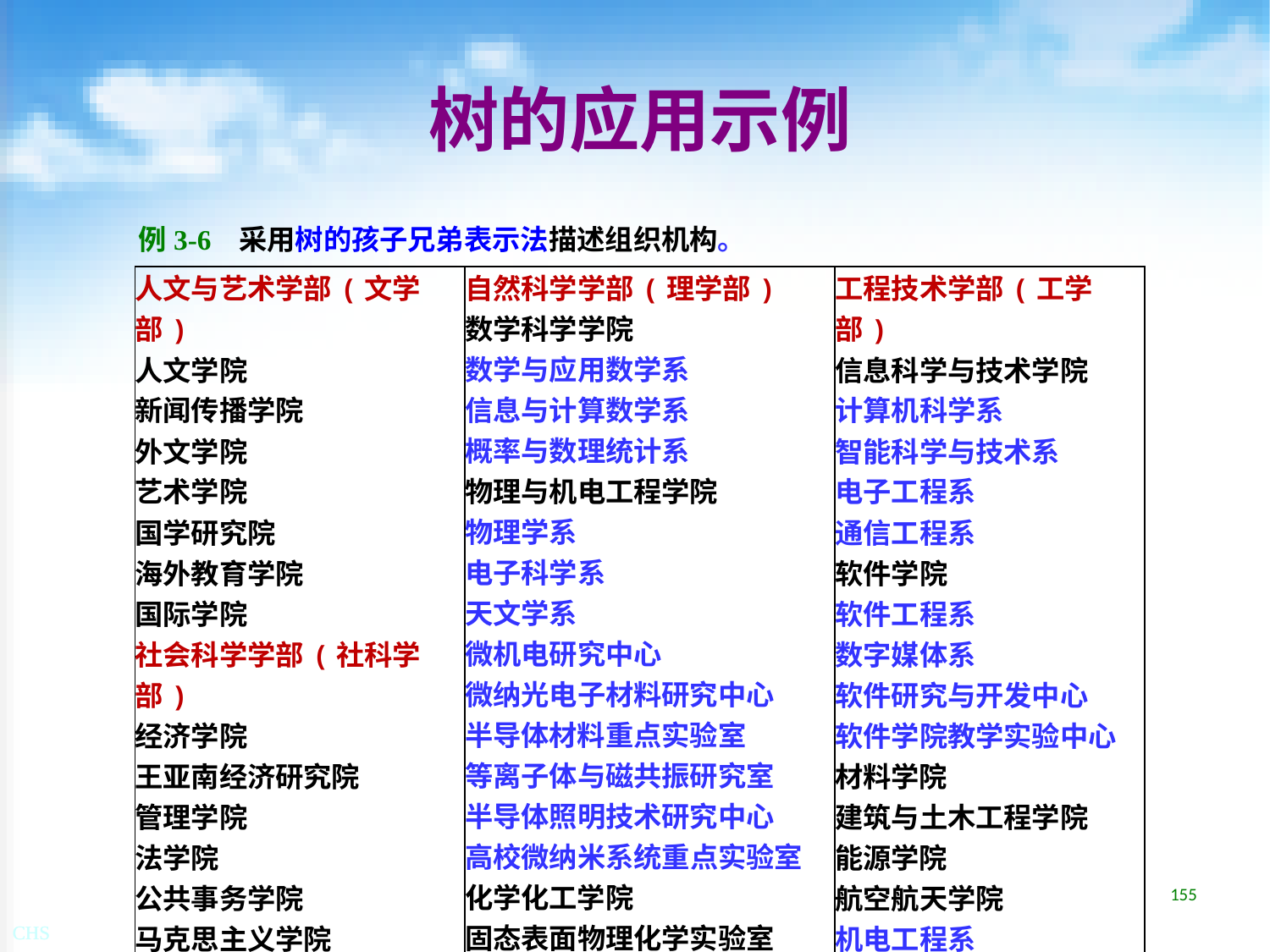

# 树的应用示例
例3-6   采用树的孩子兄弟表示法描述组织机构。
| 人文与艺术学部(文学部) 人文学院 新闻传播学院 外文学院 艺术学院 国学研究院 海外教育学院 国际学院 社会科学学部(社科学部) 经济学院 王亚南经济研究院 管理学院 法学院 公共事务学院 马克思主义学院 国际关系学院 体育教学部 继续教育学院 | 自然科学学部(理学部) 数学科学学院 数学与应用数学系 信息与计算数学系 概率与数理统计系 物理与机电工程学院 物理学系 电子科学系 天文学系 微机电研究中心 微纳光电子材料研究中心 半导体材料重点实验室 等离子体与磁共振研究室 半导体照明技术研究中心 高校微纳米系统重点实验室 化学化工学院 固态表面物理化学实验室 能源材料化学创新中心 | 工程技术学部(工学部) 信息科学与技术学院 计算机科学系 智能科学与技术系 电子工程系 通信工程系 软件学院 软件工程系 数字媒体系 软件研究与开发中心 软件学院教学实验中心 材料学院 建筑与土木工程学院 能源学院 航空航天学院 机电工程系 航空系 自动化系 |
| --- | --- | --- |
155